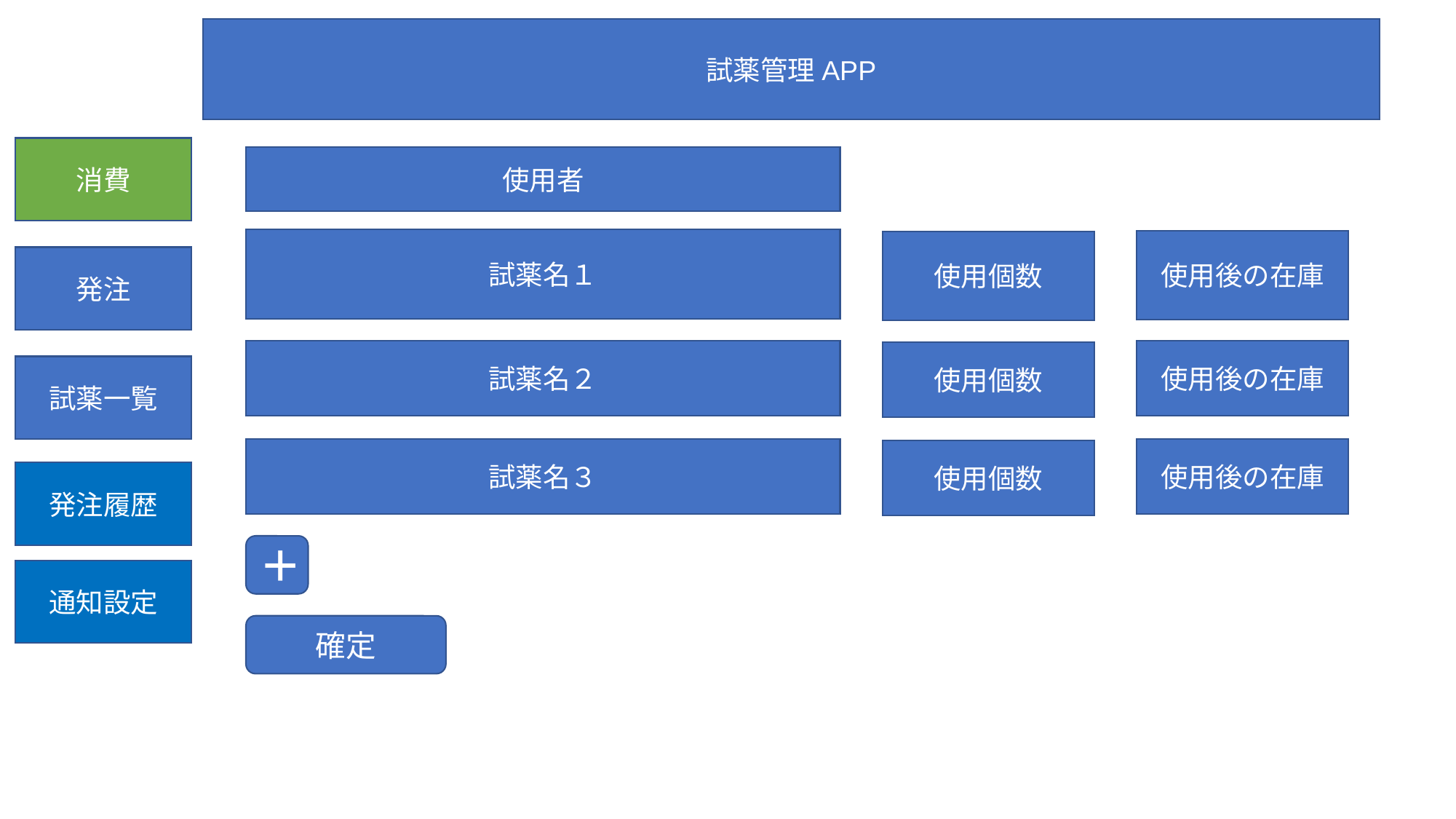

試薬管理APP
消費
使用者
試薬名１
使用後の在庫
使用個数
発注
試薬名２
使用後の在庫
使用個数
試薬一覧
試薬名３
使用後の在庫
使用個数
発注履歴
＋
通知設定
確定